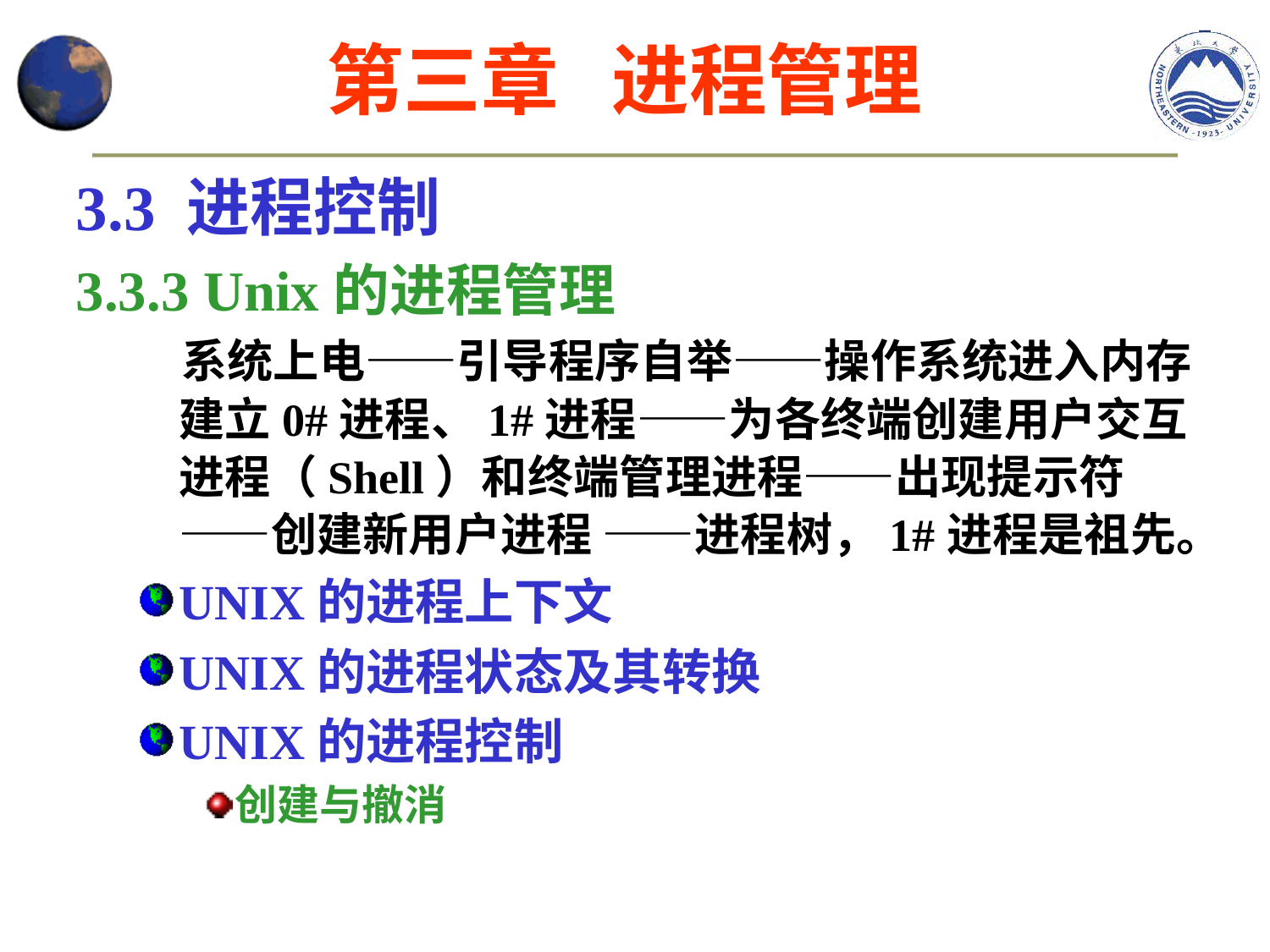

第三章   进程管理
3.3 进程控制
3.3.3 Unix的进程管理
   系统上电——引导程序自举——操作系统进入内存 建立0#进程、1#进程——为各终端创建用户交互进程（Shell）和终端管理进程——出现提示符——创建新用户进程 ——进程树，1#进程是祖先。
UNIX的进程上下文
UNIX的进程状态及其转换
UNIX的进程控制
创建与撤消